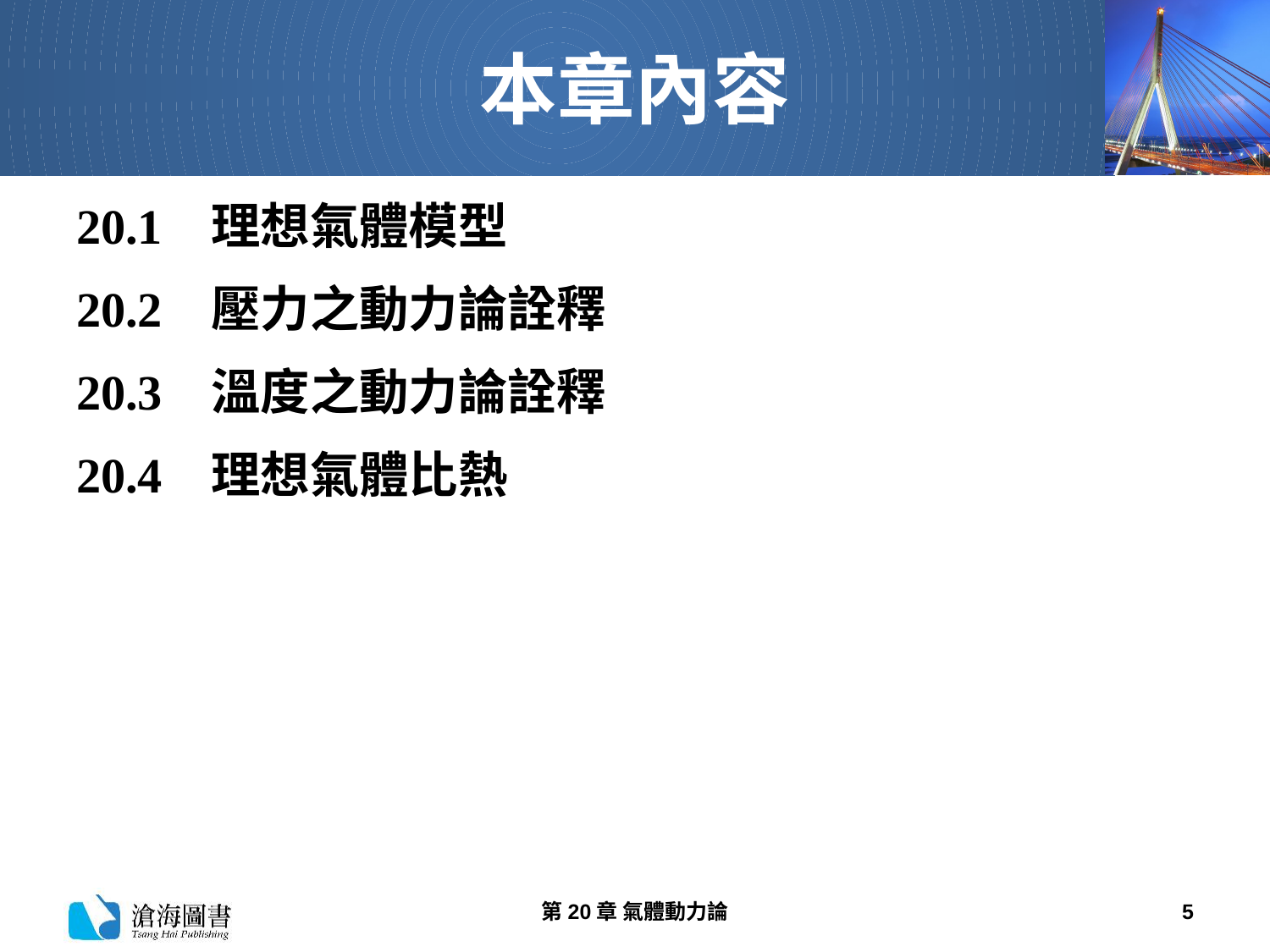

# 本章內容
20.1   理想氣體模型
20.2   壓力之動力論詮釋
20.3   溫度之動力論詮釋
20.4   理想氣體比熱

第20章 氣體動力論
5